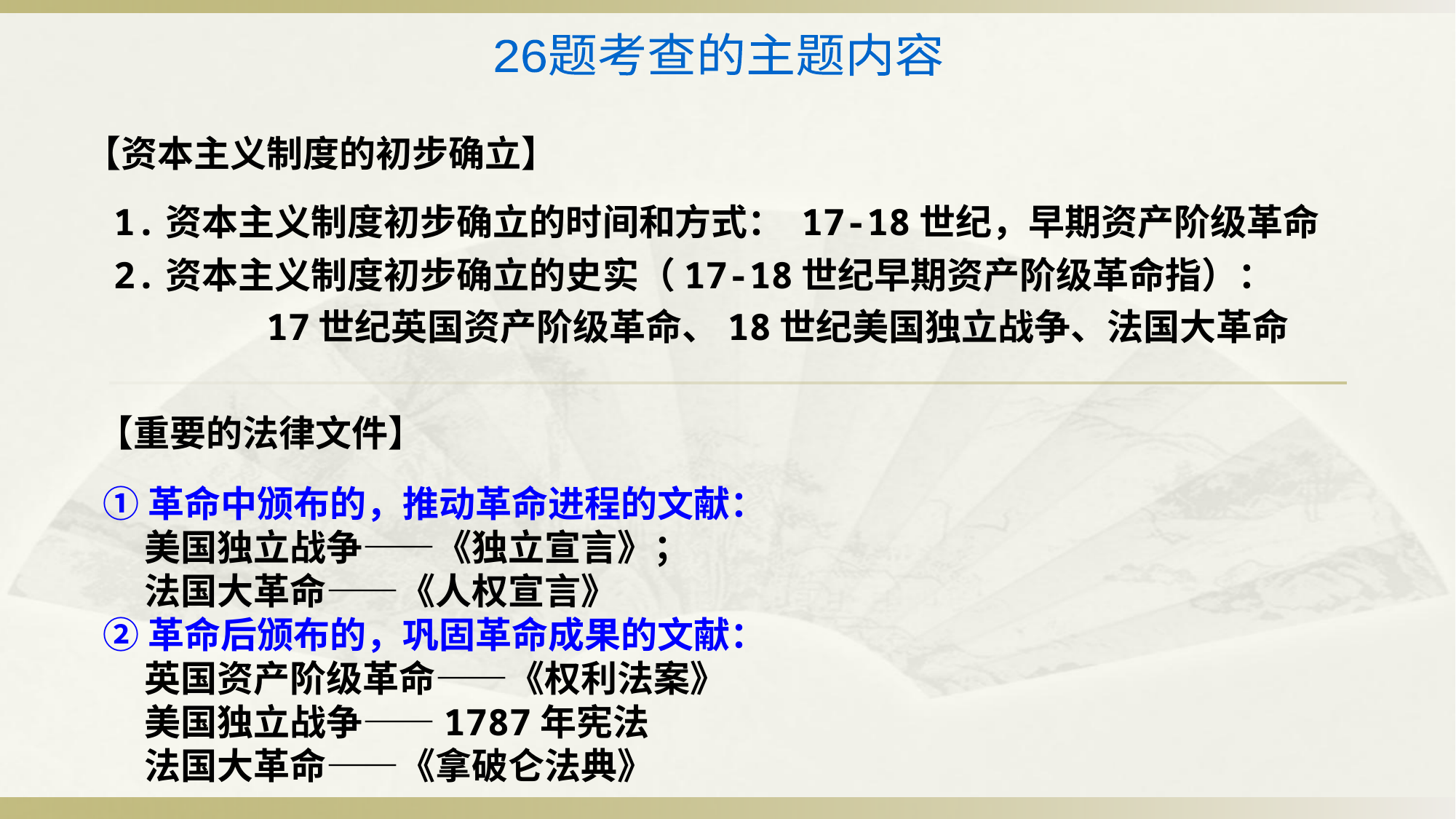

26题考查的主题内容
【资本主义制度的初步确立】
1.资本主义制度初步确立的时间和方式： 17-18世纪，早期资产阶级革命
2.资本主义制度初步确立的史实（17-18世纪早期资产阶级革命指）：
       17世纪英国资产阶级革命、18世纪美国独立战争、法国大革命
【重要的法律文件】
①革命中颁布的，推动革命进程的文献：
    美国独立战争——《独立宣言》；
    法国大革命——《人权宣言》
②革命后颁布的，巩固革命成果的文献：
    英国资产阶级革命——《权利法案》
    美国独立战争——1787年宪法
    法国大革命——《拿破仑法典》